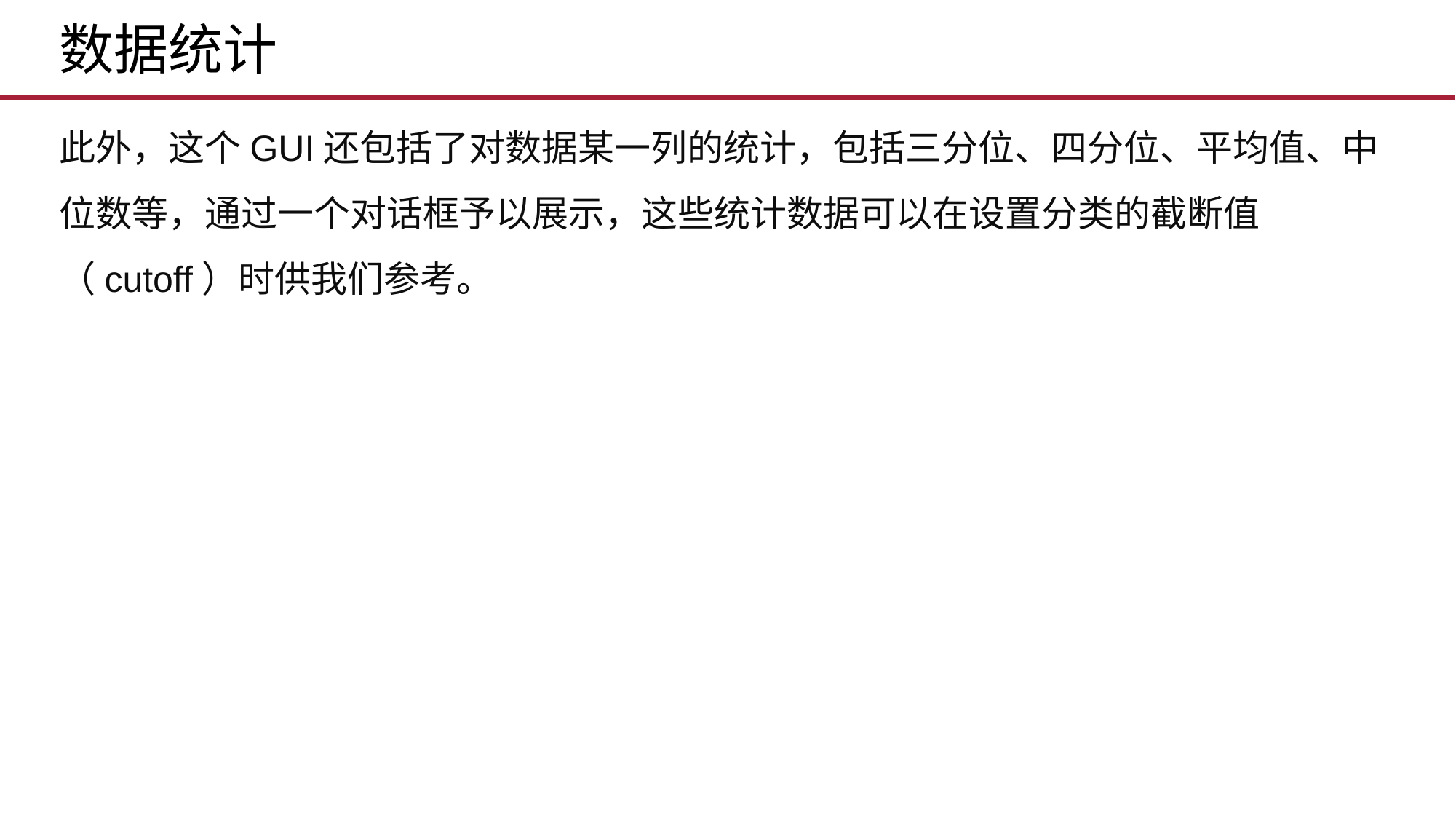

数据统计
此外，这个GUI还包括了对数据某一列的统计，包括三分位、四分位、平均值、中位数等，通过一个对话框予以展示，这些统计数据可以在设置分类的截断值（cutoff）时供我们参考。